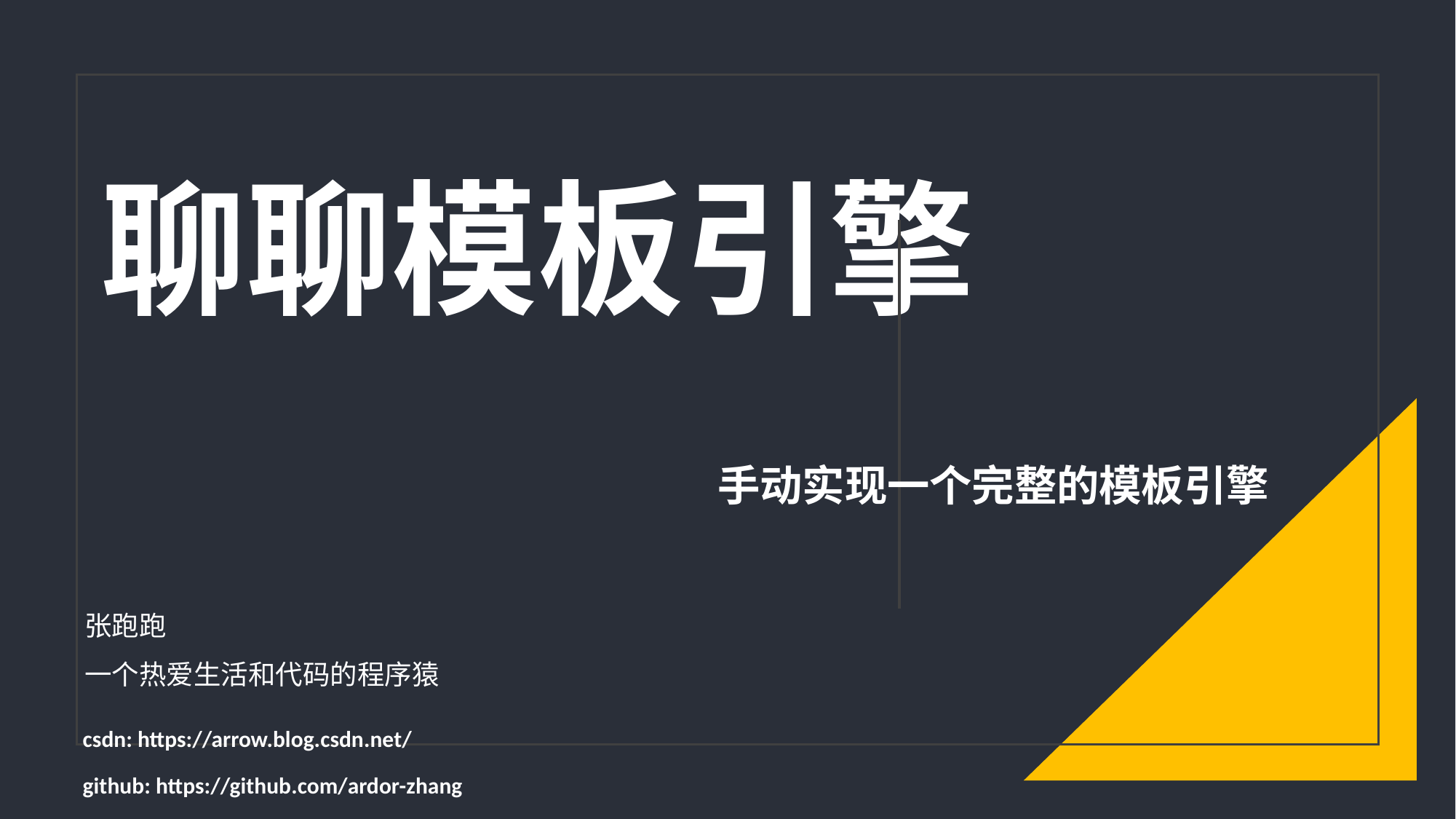

# 聊聊模板引擎

手动实现一个完整的模板引擎
张跑跑
一个热爱生活和代码的程序猿
csdn: https://arrow.blog.csdn.net/
github: https://github.com/ardor-zhang